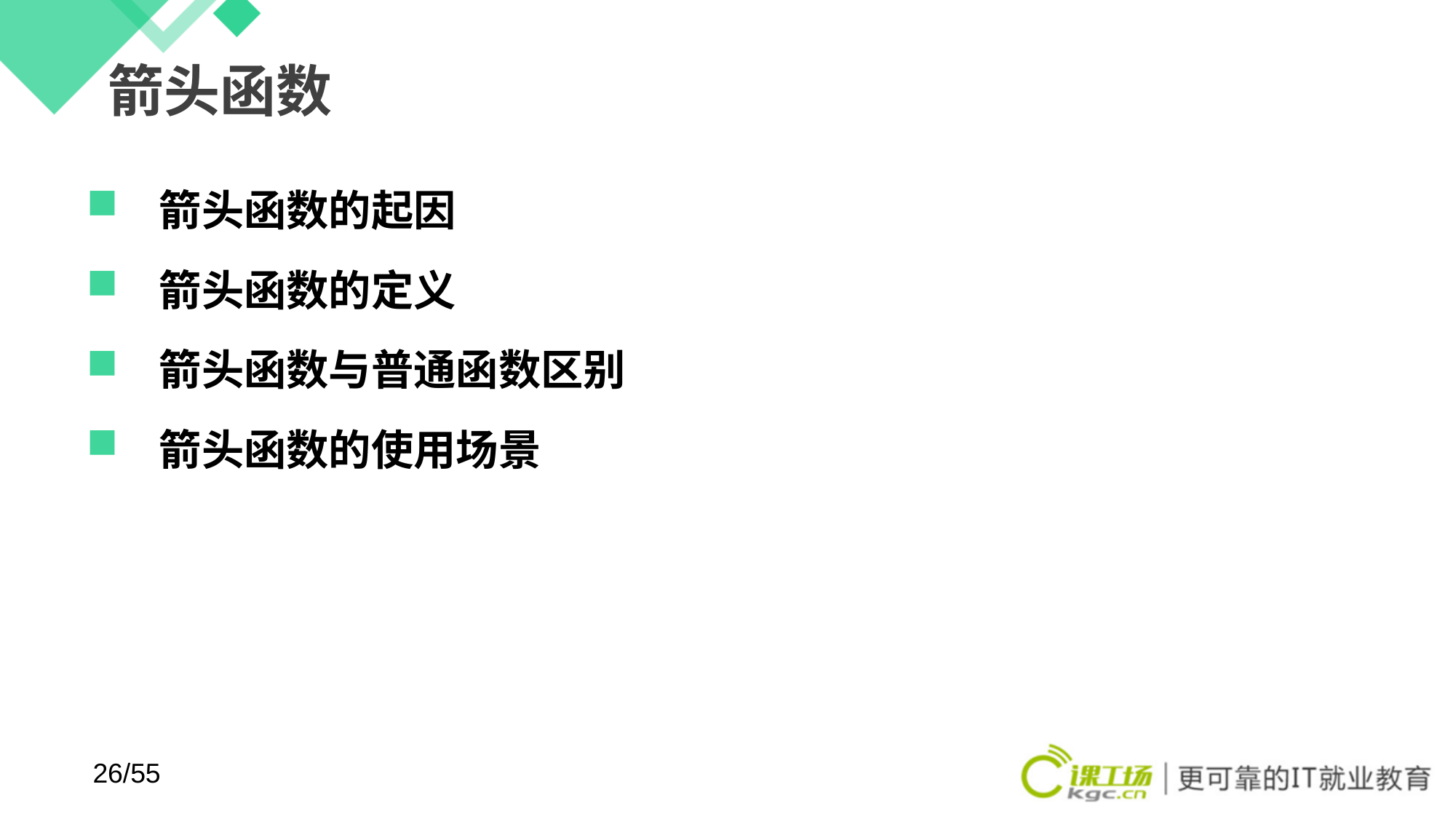

# 箭头函数
箭头函数的起因
箭头函数的定义
箭头函数与普通函数区别
箭头函数的使用场景